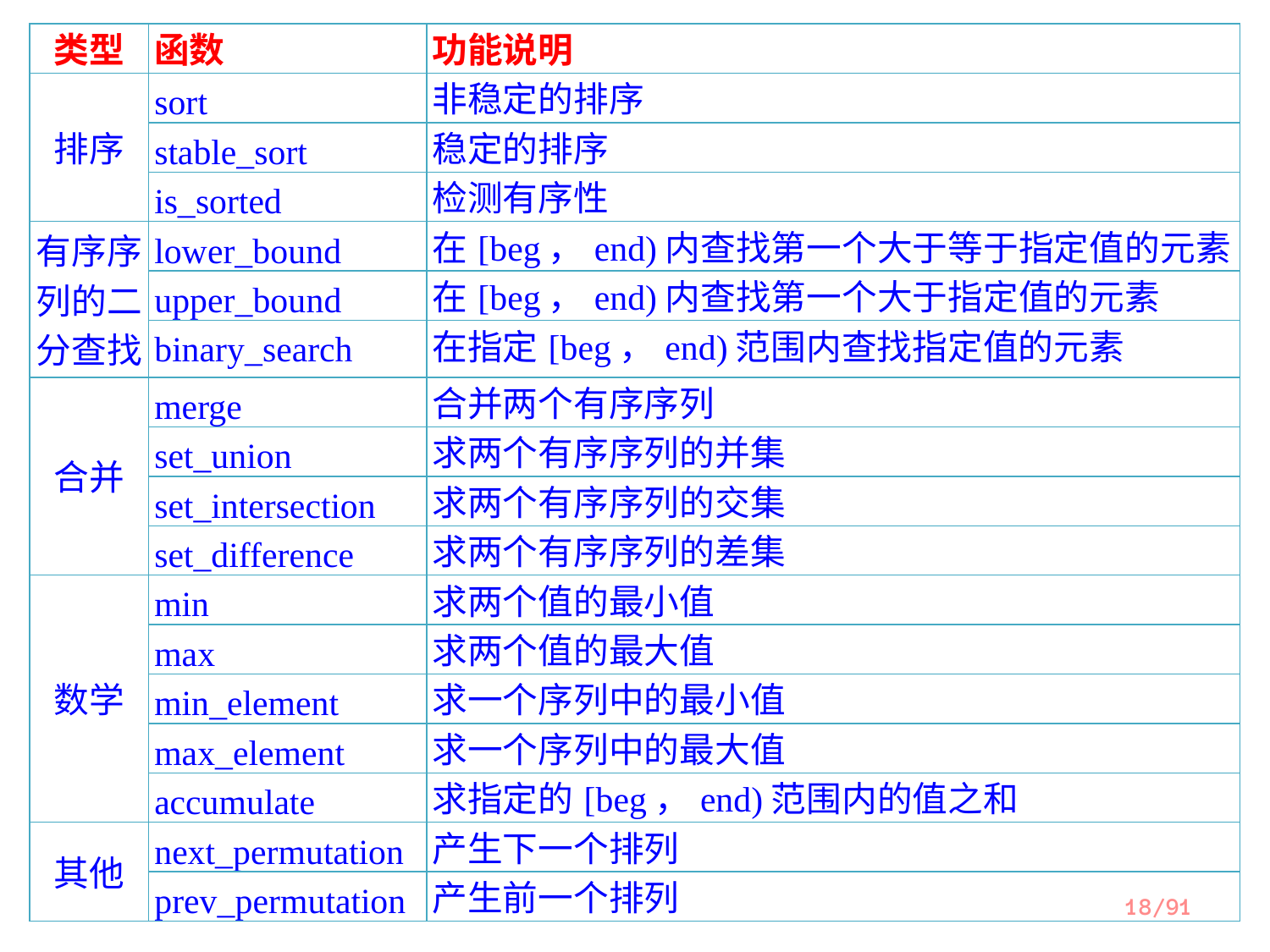

| 类型 | 函数 | 功能说明 |
| --- | --- | --- |
| 排序 | sort | 非稳定的排序 |
|  | stable\_sort | 稳定的排序 |
|  | is\_sorted | 检测有序性 |
| 有序序列的二分查找 | lower\_bound | 在[beg，end)内查找第一个大于等于指定值的元素 |
|  | upper\_bound | 在[beg，end)内查找第一个大于指定值的元素 |
|  | binary\_search | 在指定[beg，end)范围内查找指定值的元素 |
| 合并 | merge | 合并两个有序序列 |
|  | set\_union | 求两个有序序列的并集 |
|  | set\_intersection | 求两个有序序列的交集 |
|  | set\_difference | 求两个有序序列的差集 |
| 数学 | min | 求两个值的最小值 |
|  | max | 求两个值的最大值 |
|  | min\_element | 求一个序列中的最小值 |
|  | max\_element | 求一个序列中的最大值 |
|  | accumulate | 求指定的[beg，end)范围内的值之和 |
| 其他 | next\_permutation | 产生下一个排列 |
|  | prev\_permutation | 产生前一个排列 |
18/91